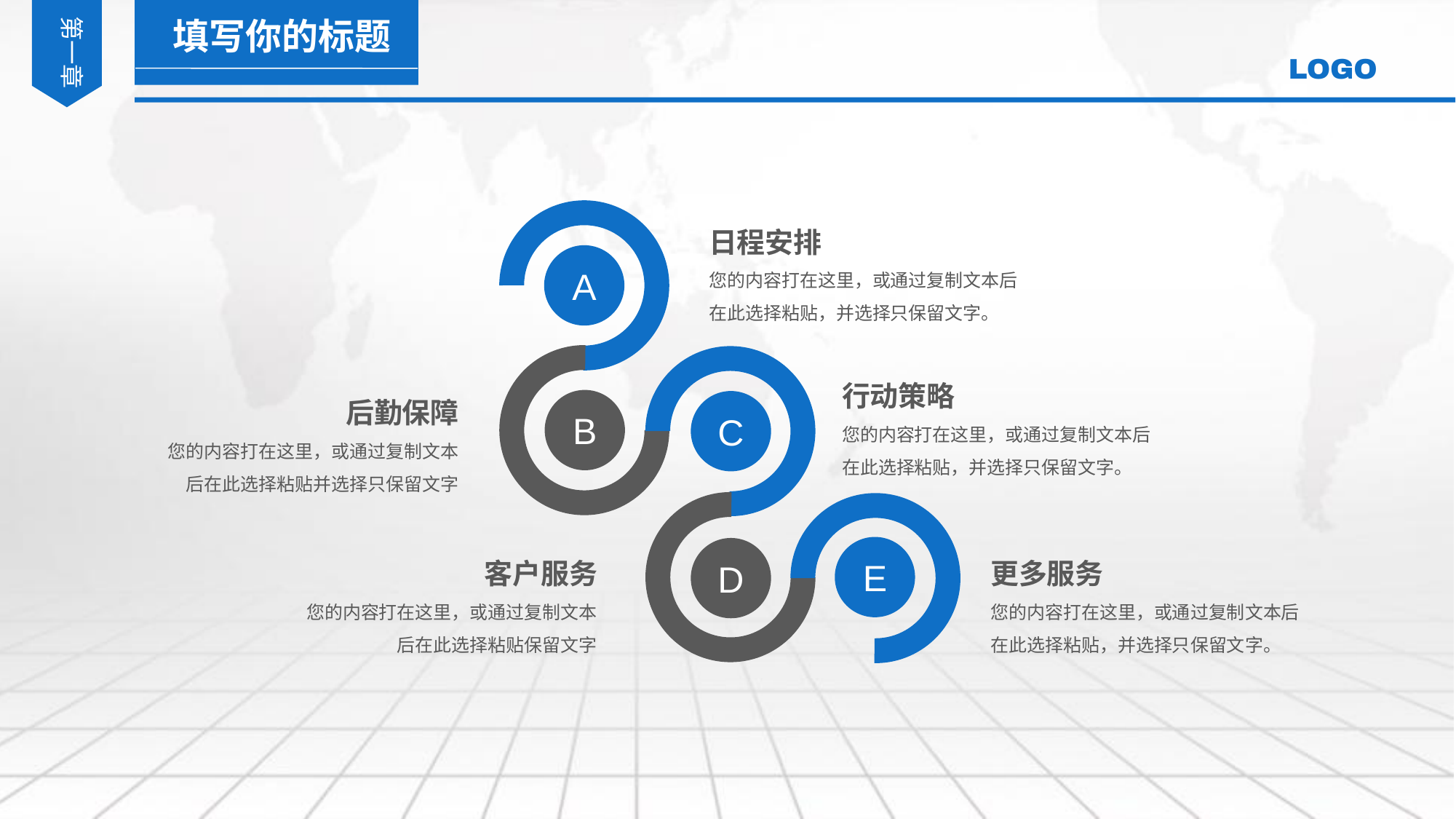

日程安排
您的内容打在这里，或通过复制文本后在此选择粘贴，并选择只保留文字。
A

后勤保障
您的内容打在这里，或通过复制文本后在此选择粘贴并选择只保留文字
行动策略
您的内容打在这里，或通过复制文本后在此选择粘贴，并选择只保留文字。
B
C

客户服务
您的内容打在这里，或通过复制文本后在此选择粘贴保留文字
更多服务
您的内容打在这里，或通过复制文本后在此选择粘贴，并选择只保留文字。
E
D